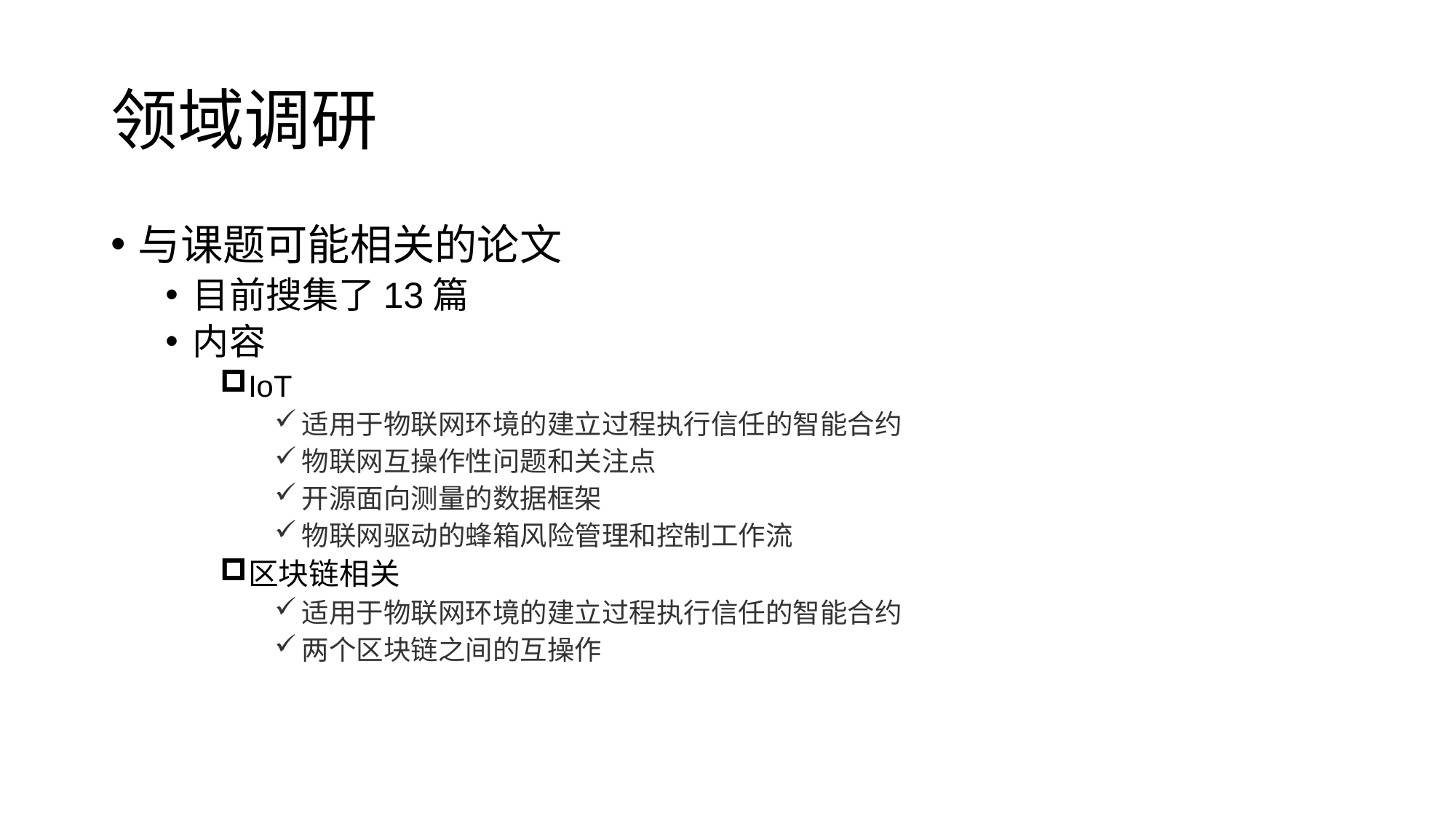

# 领域调研
与课题可能相关的论文
目前搜集了13篇
内容
IoT
适用于物联网环境的建立过程执行信任的智能合约
物联网互操作性问题和关注点
开源面向测量的数据框架
物联网驱动的蜂箱风险管理和控制工作流
区块链相关
适用于物联网环境的建立过程执行信任的智能合约
两个区块链之间的互操作